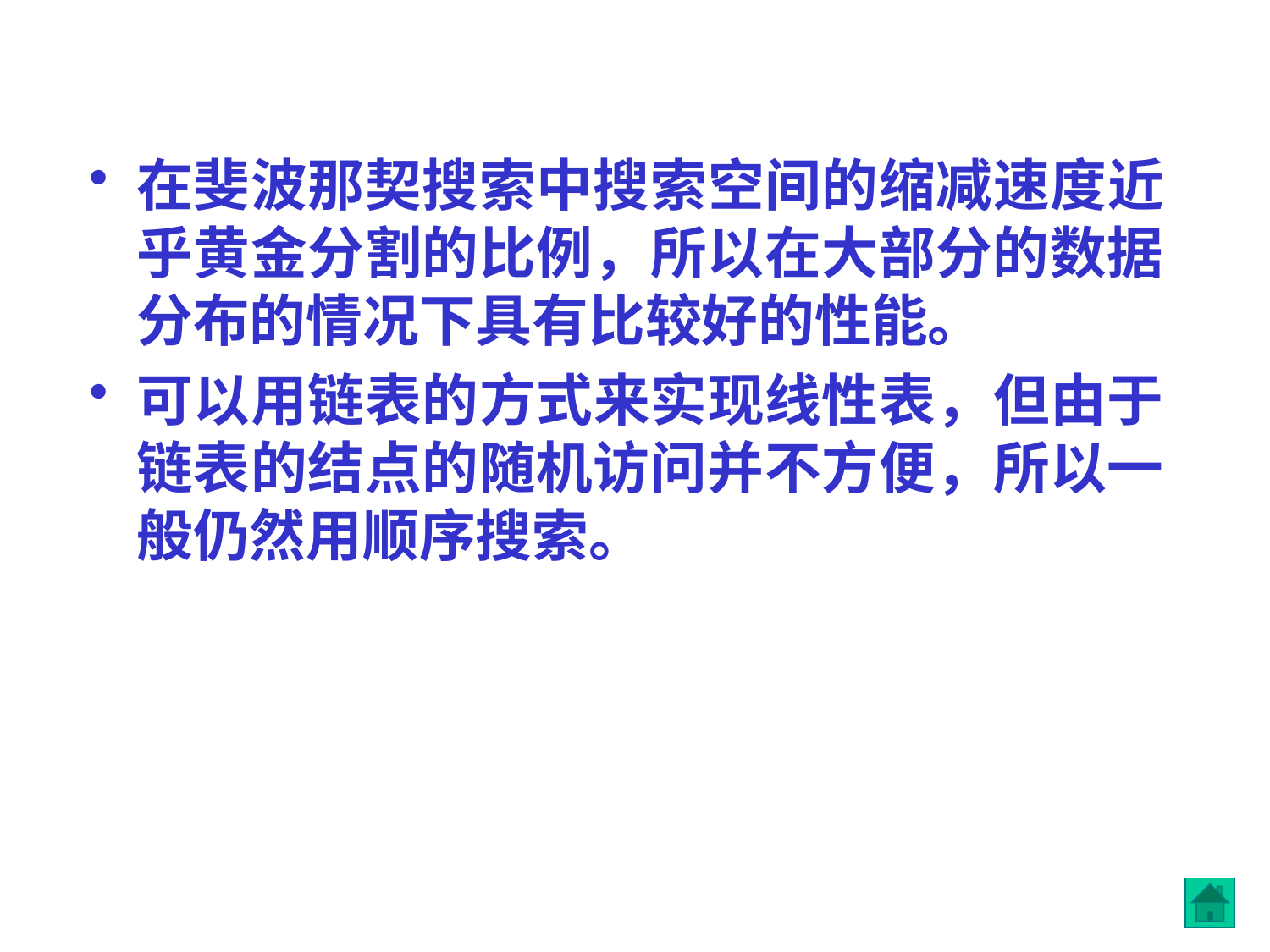

在斐波那契搜索中搜索空间的缩减速度近乎黄金分割的比例，所以在大部分的数据分布的情况下具有比较好的性能。
可以用链表的方式来实现线性表，但由于链表的结点的随机访问并不方便，所以一般仍然用顺序搜索。